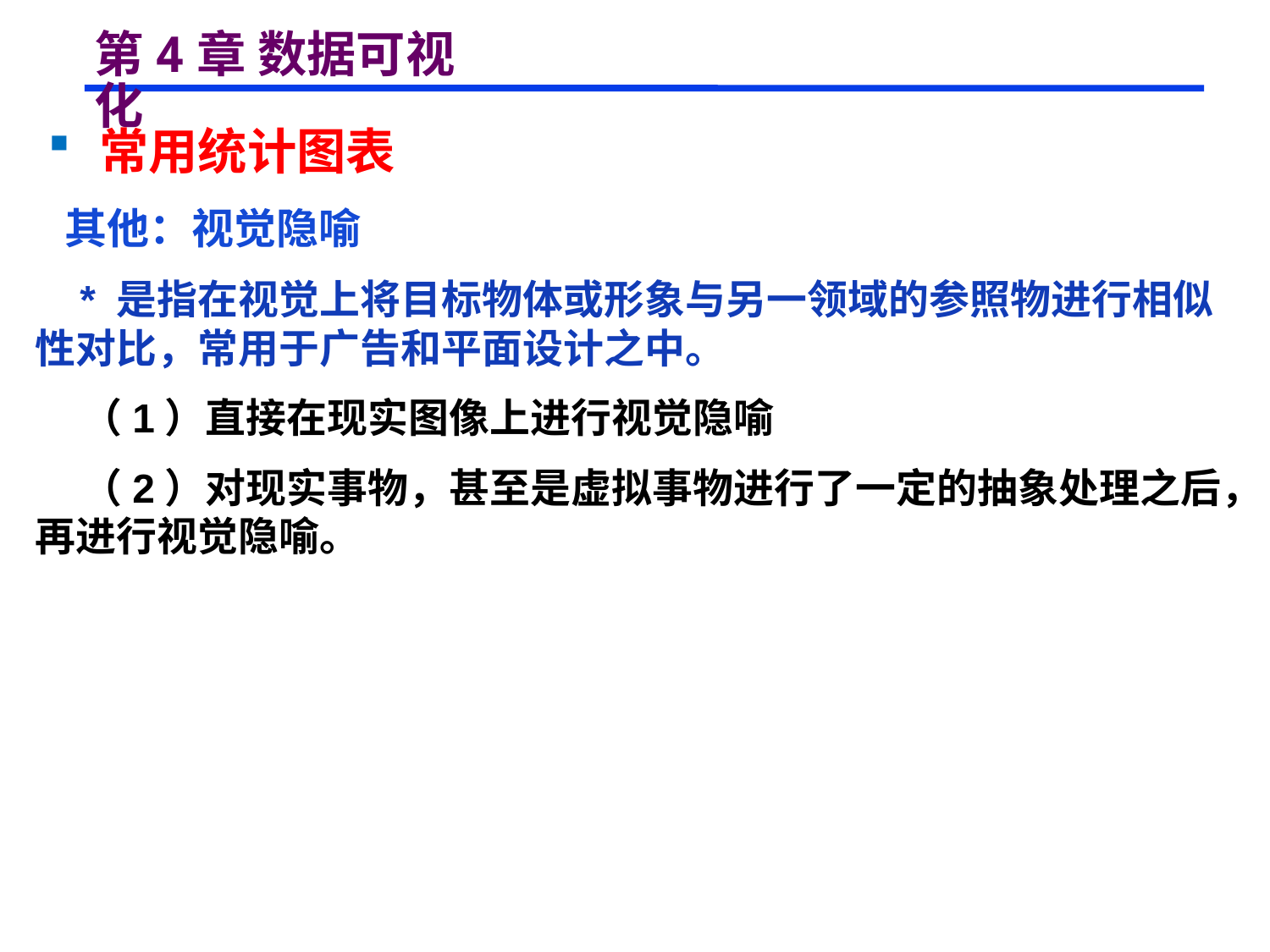

# 第4章 数据可视化
 常用统计图表
  其他：视觉隐喻
    * 是指在视觉上将目标物体或形象与另一领域的参照物进行相似性对比，常用于广告和平面设计之中。
    （1）直接在现实图像上进行视觉隐喻
    （2）对现实事物，甚至是虚拟事物进行了一定的抽象处理之后，再进行视觉隐喻。